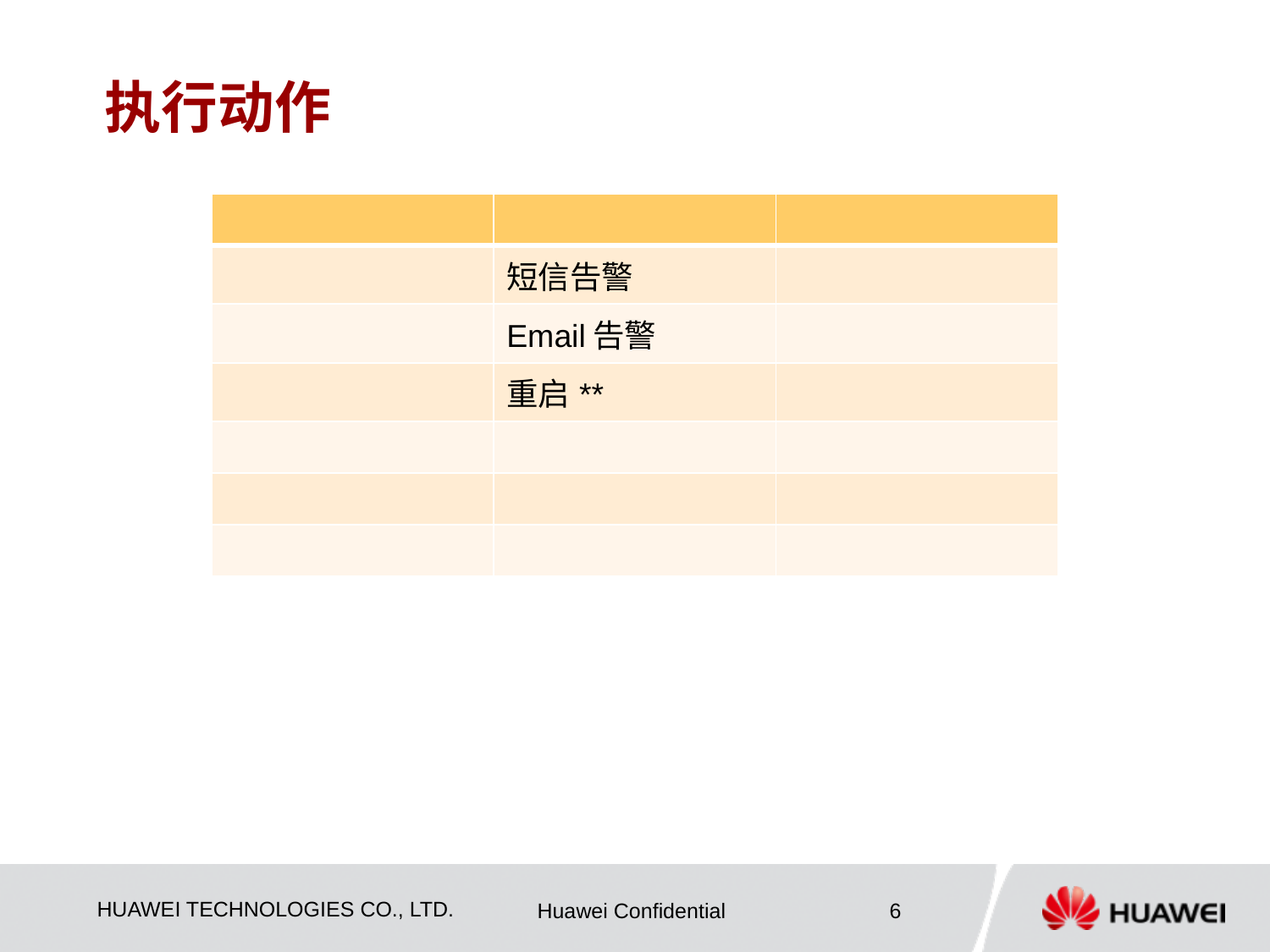

# 执行动作
|  |  |  |
| --- | --- | --- |
|  | 短信告警 |  |
|  | Email告警 |  |
|  | 重启\*\* |  |
|  |  |  |
|  |  |  |
|  |  |  |